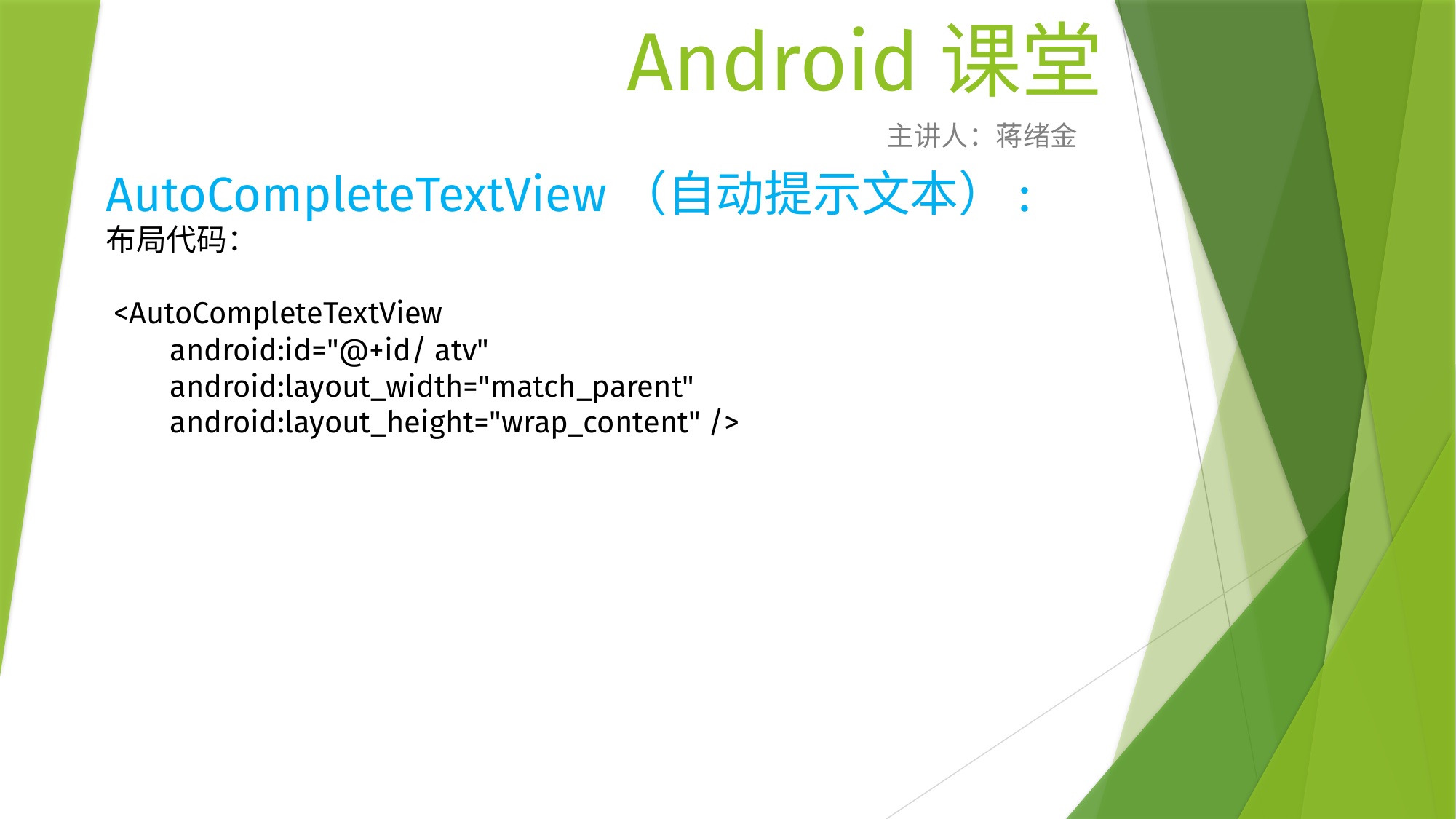

# Android课堂
主讲人：蒋绪金
AutoCompleteTextView（自动提示文本）:
布局代码：

 <AutoCompleteTextView
        android:id="@+id/ atv"
        android:layout_width="match_parent"
        android:layout_height="wrap_content" />